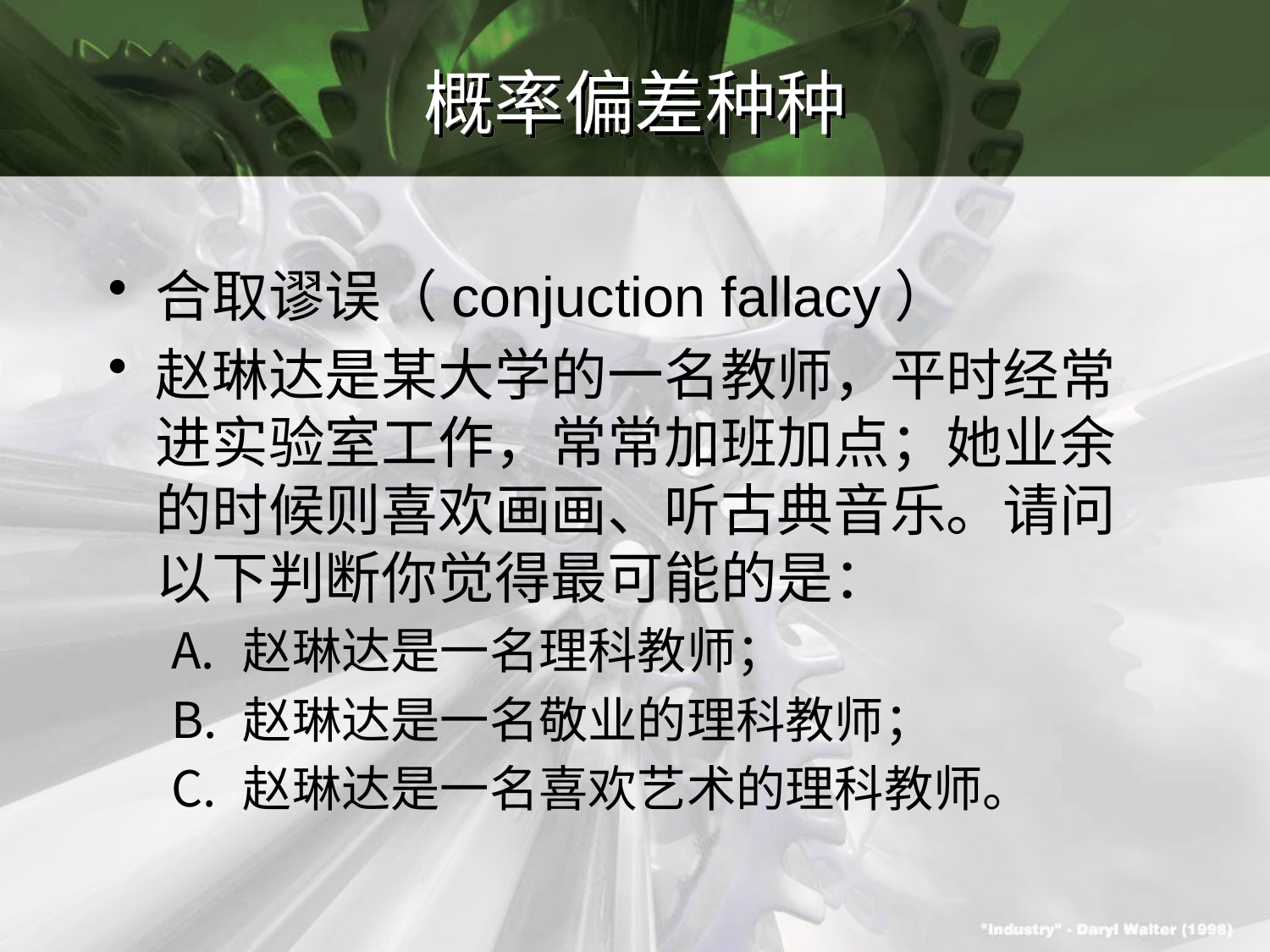

# 概率偏差种种
合取谬误（conjuction fallacy）
赵琳达是某大学的一名教师，平时经常进实验室工作，常常加班加点；她业余的时候则喜欢画画、听古典音乐。请问以下判断你觉得最可能的是：
赵琳达是一名理科教师；
赵琳达是一名敬业的理科教师；
赵琳达是一名喜欢艺术的理科教师。